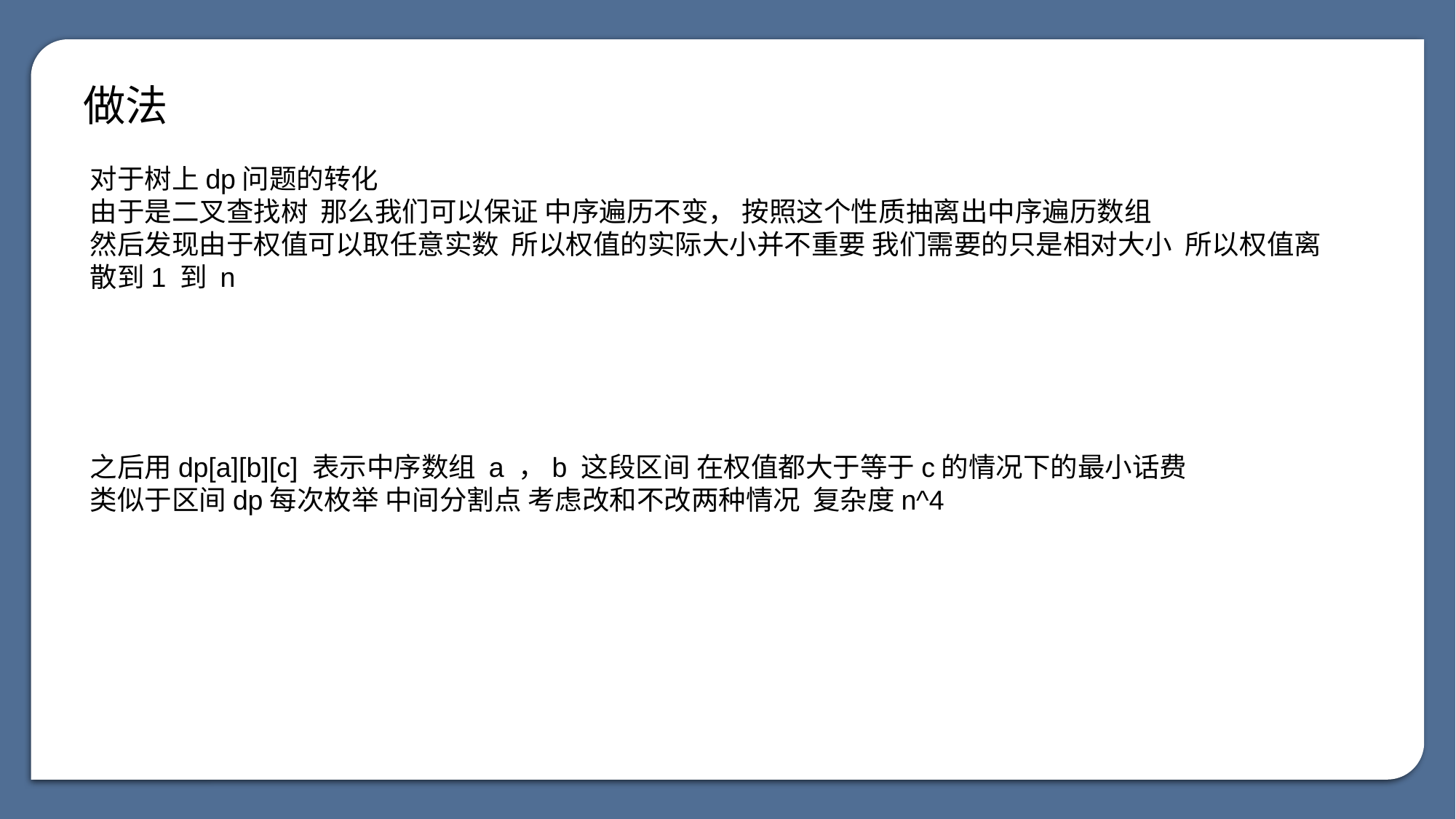

做法
对于树上dp问题的转化
由于是二叉查找树  那么我们可以保证 中序遍历不变， 按照这个性质抽离出中序遍历数组
然后发现由于权值可以取任意实数  所以权值的实际大小并不重要 我们需要的只是相对大小  所以权值离散到1 到 n
之后用dp[a][b][c] 表示中序数组 a ，b 这段区间 在权值都大于等于c的情况下的最小话费
类似于区间dp每次枚举 中间分割点 考虑改和不改两种情况  复杂度n^4